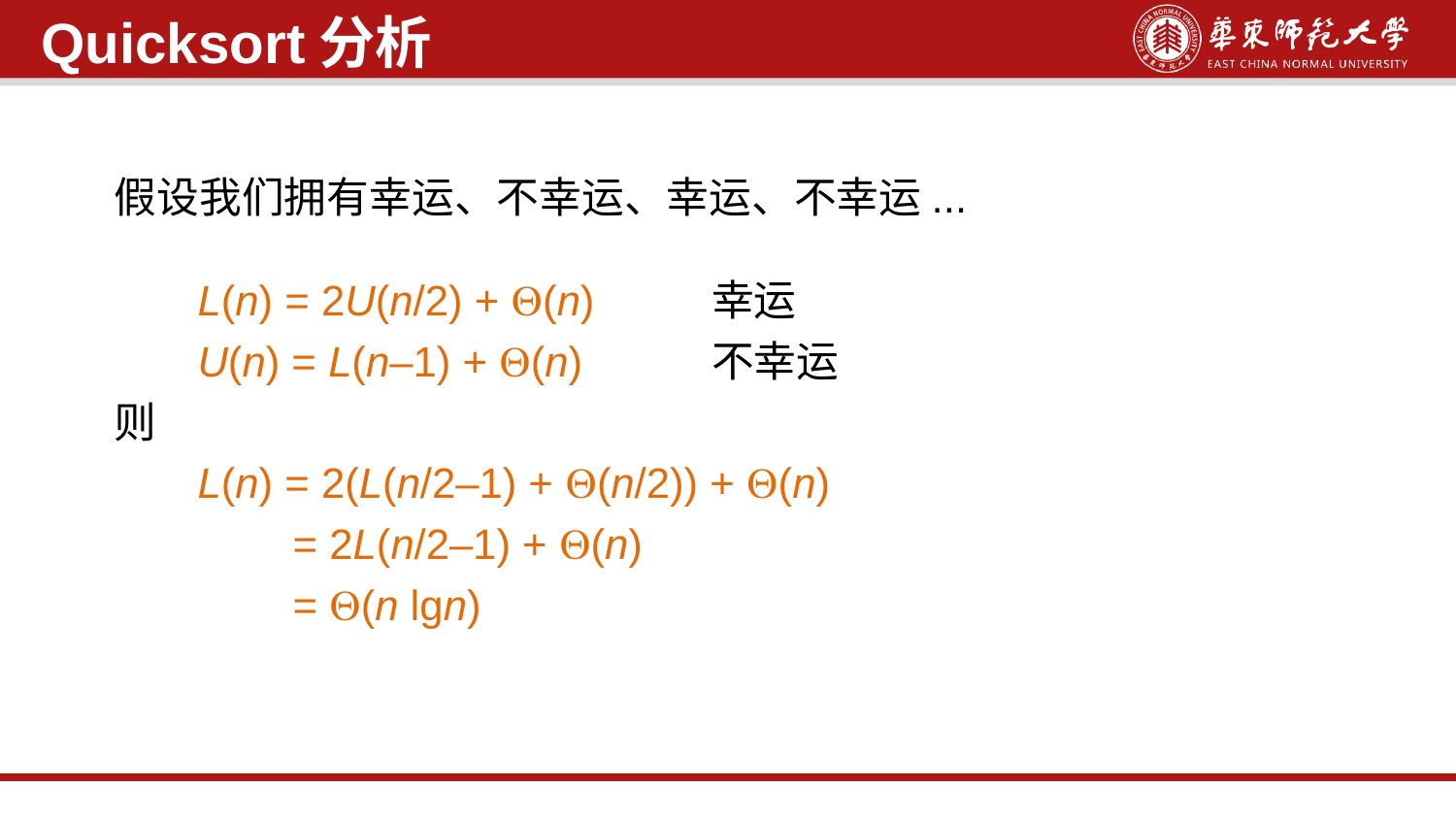

Quicksort分析
假设我们拥有幸运、不幸运、幸运、不幸运...

       L(n) = 2U(n/2) + Θ(n)         幸运
       U(n) = L(n–1) + Θ(n)          不幸运
则
       L(n) = 2(L(n/2–1) + Θ(n/2)) + Θ(n)
               = 2L(n/2–1) + Θ(n)
               = Θ(n lgn)